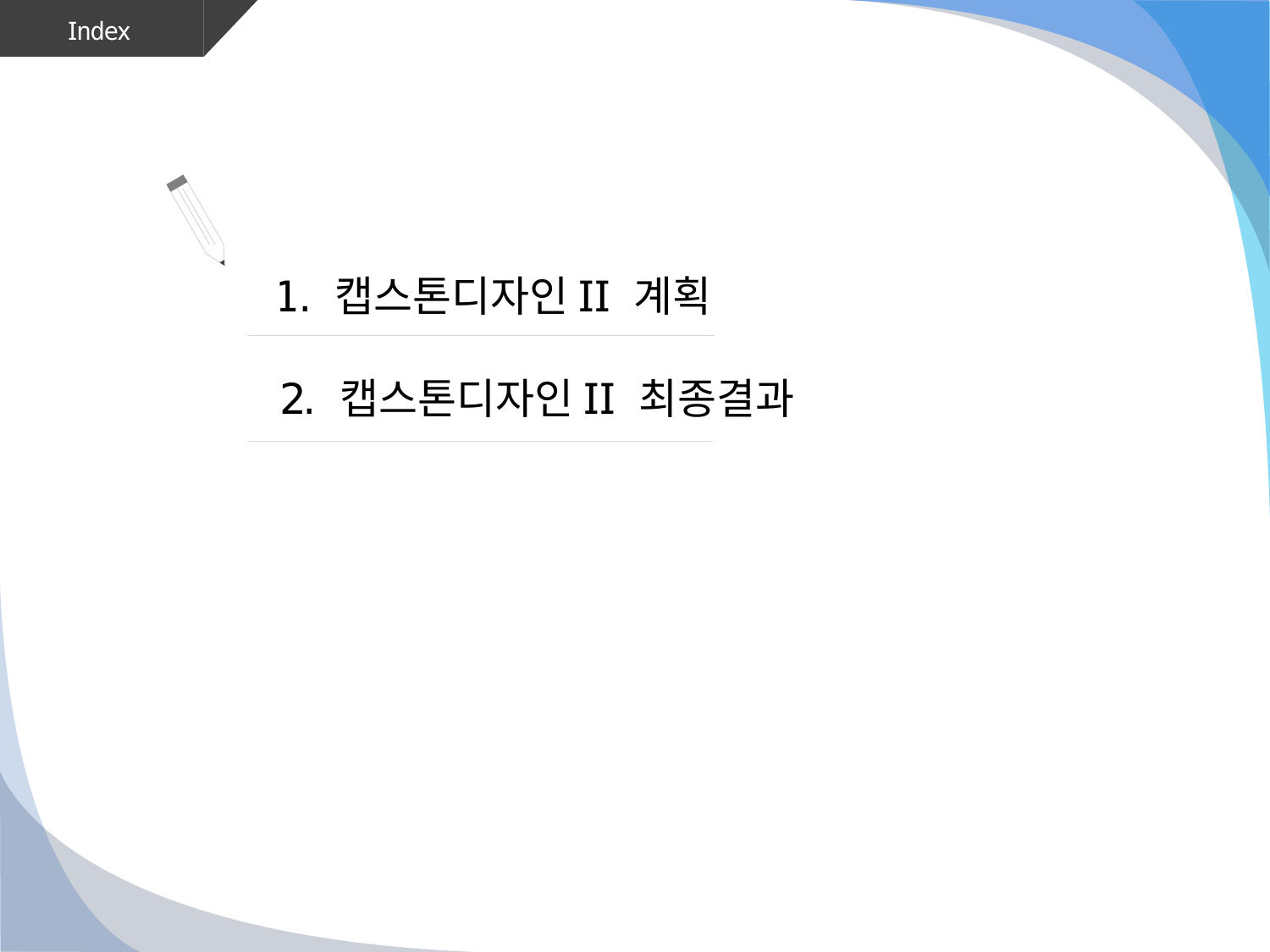

Index

1. 캡스톤디자인II 계획
 2. 캡스톤디자인II 최종결과